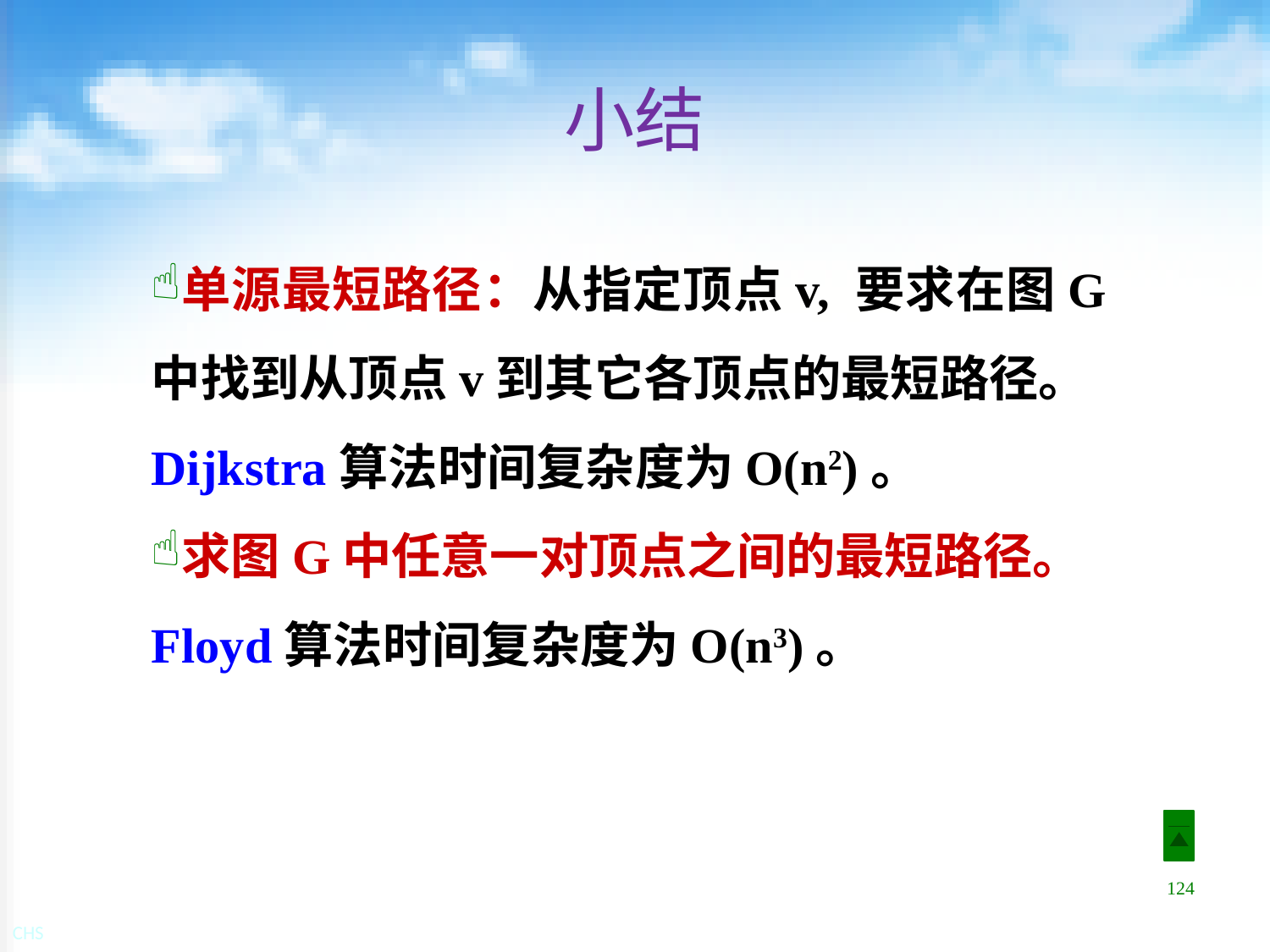

# 小结
单源最短路径：从指定顶点v, 要求在图G中找到从顶点v到其它各顶点的最短路径。
Dijkstra算法时间复杂度为O(n2)。
求图G中任意一对顶点之间的最短路径。
Floyd算法时间复杂度为O(n3)。

124